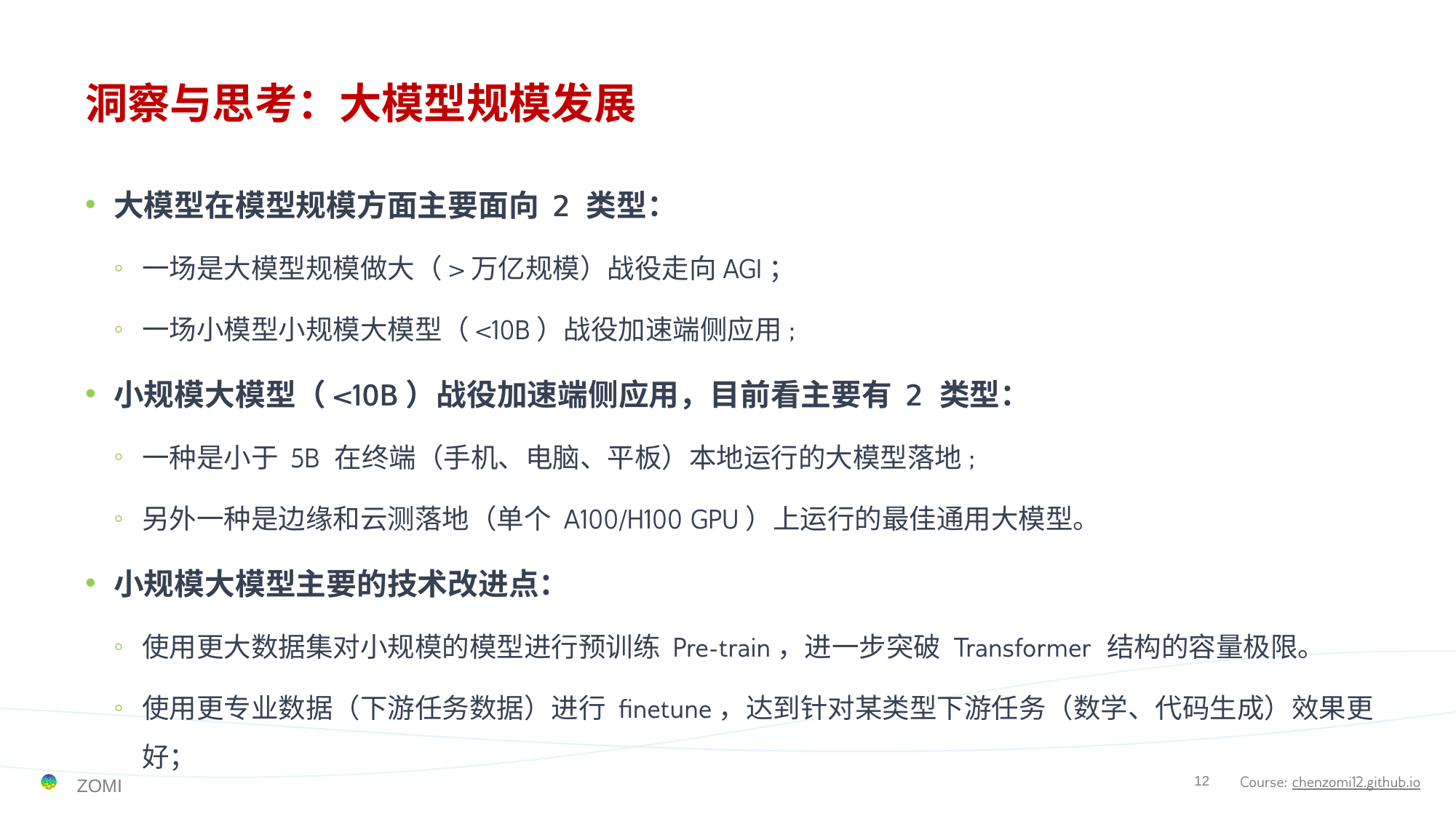

# 洞察与思考：大模型规模发展
大模型在模型规模方面主要面向 2 类型：
一场是大模型规模做大（>万亿规模）战役走向AGI；
一场小模型小规模大模型（<10B）战役加速端侧应用;
小规模大模型（<10B）战役加速端侧应用，目前看主要有 2 类型：
一种是小于 5B 在终端（手机、电脑、平板）本地运行的大模型落地;
另外一种是边缘和云测落地（单个 A100/H100 GPU）上运行的最佳通用大模型。
小规模大模型主要的技术改进点：
使用更大数据集对小规模的模型进行预训练 Pre-train，进一步突破 Transformer 结构的容量极限。
使用更专业数据（下游任务数据）进行 finetune，达到针对某类型下游任务（数学、代码生成）效果更好；